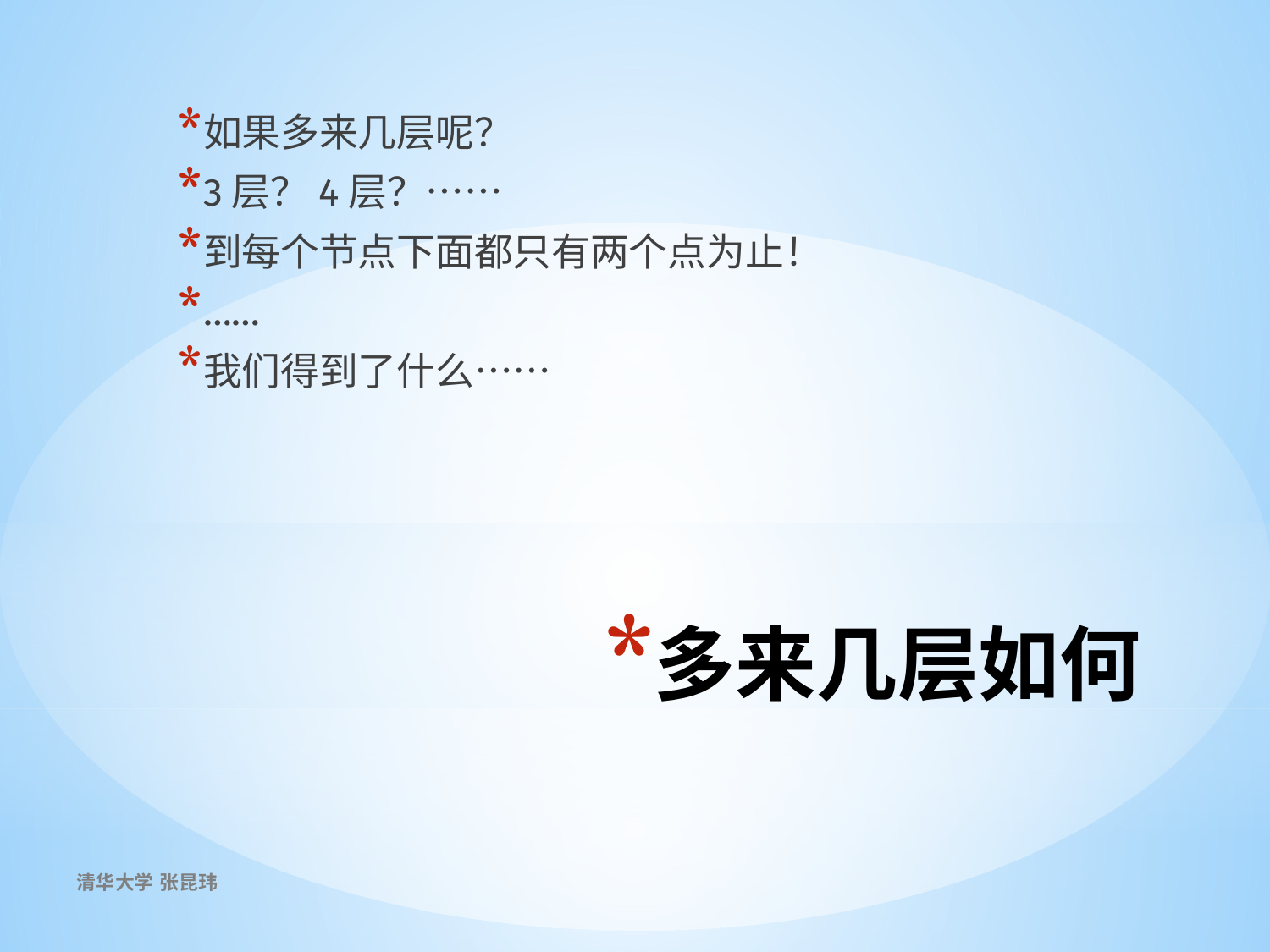

如果多来几层呢？
3层？4层？……
到每个节点下面都只有两个点为止！
……
我们得到了什么……
# 多来几层如何
清华大学 张昆玮
76